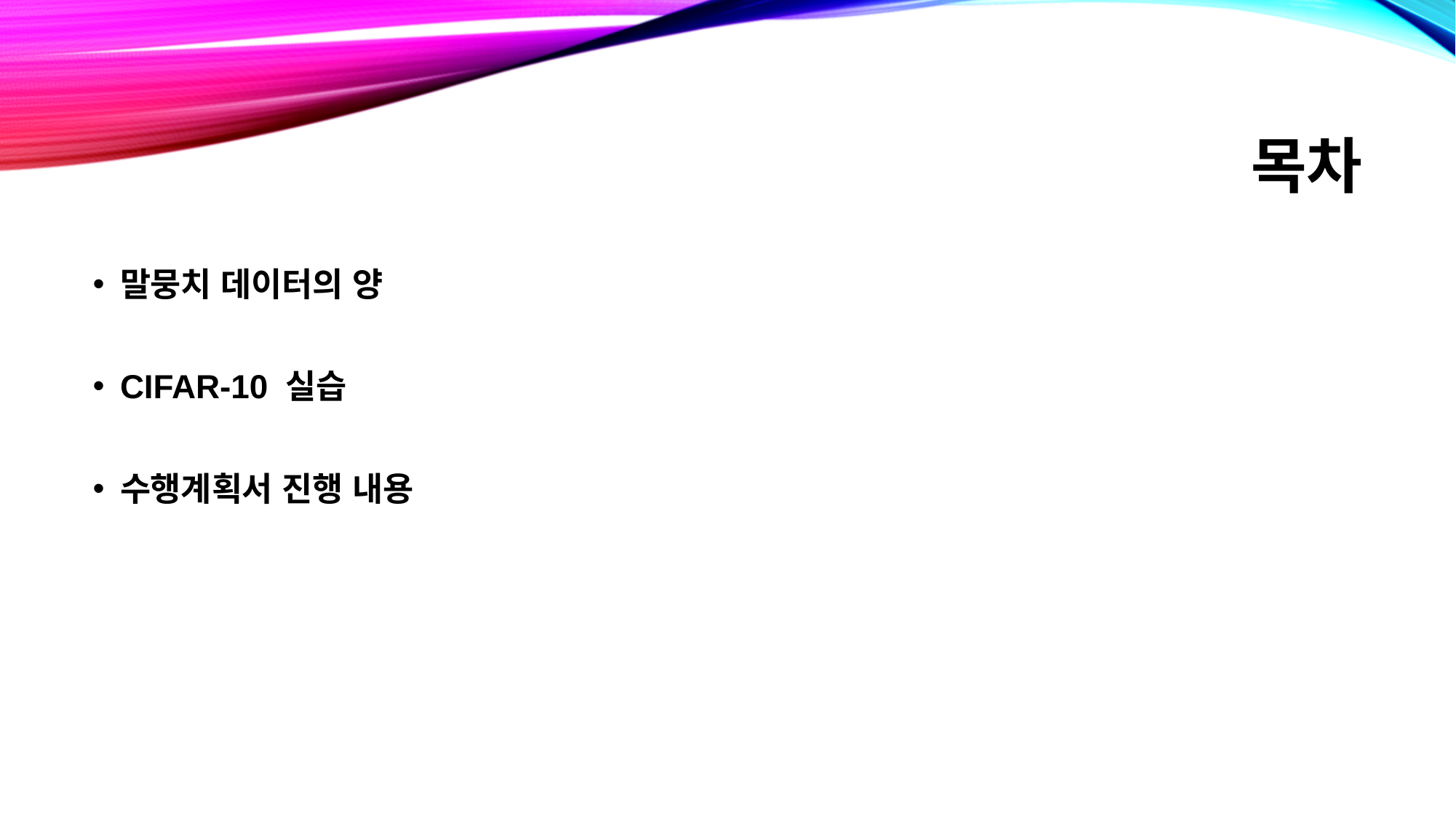

# 목차
말뭉치 데이터의 양

CIFAR-10 실습

수행계획서 진행 내용